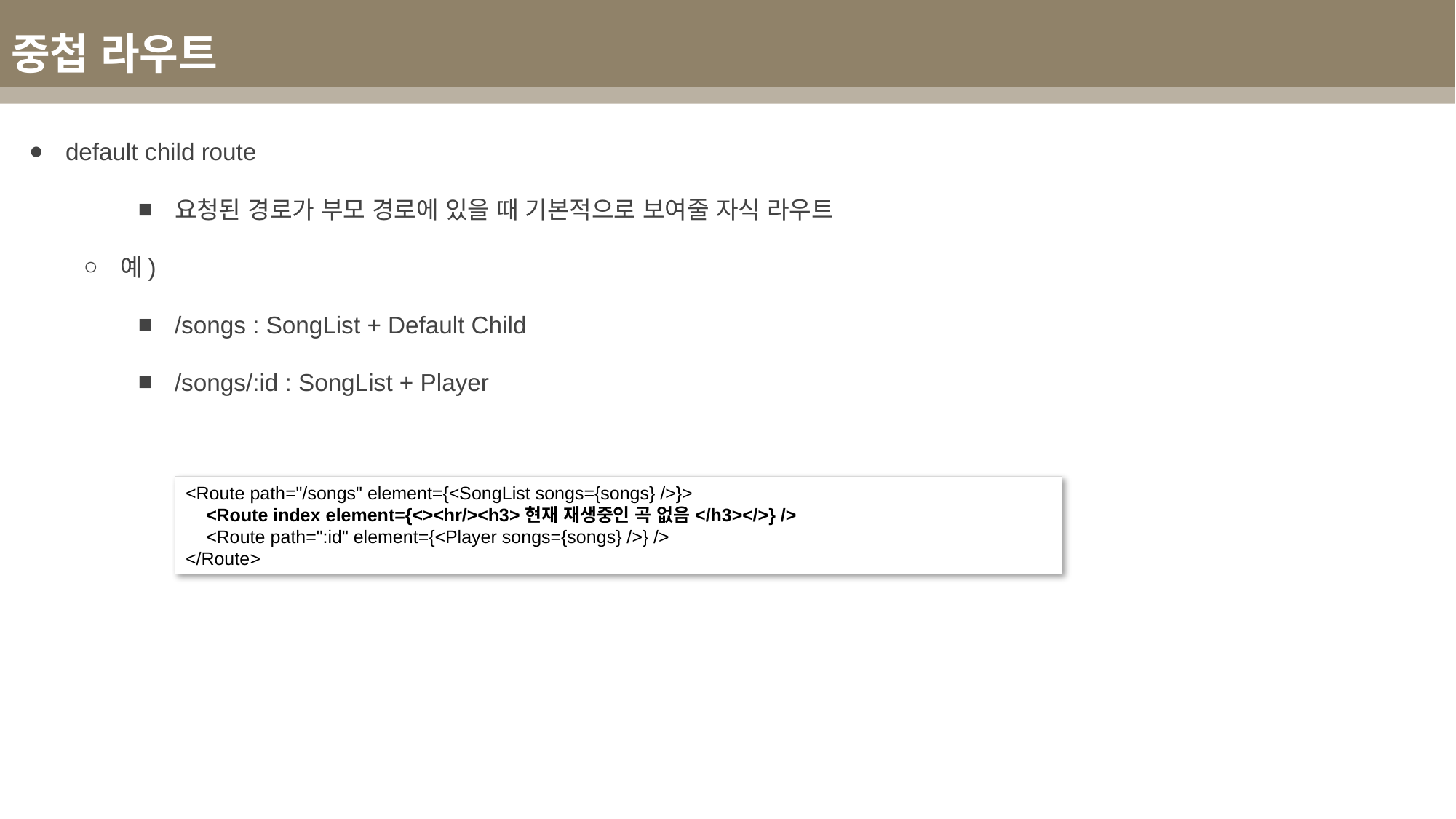

중첩 라우트
default child route
요청된 경로가 부모 경로에 있을 때 기본적으로 보여줄 자식 라우트
예)
/songs : SongList + Default Child
/songs/:id : SongList + Player
<Route path="/songs" element={<SongList songs={songs} />}>
    <Route index element={<><hr/><h3>현재 재생중인 곡 없음</h3></>} />
    <Route path=":id" element={<Player songs={songs} />} />
</Route>